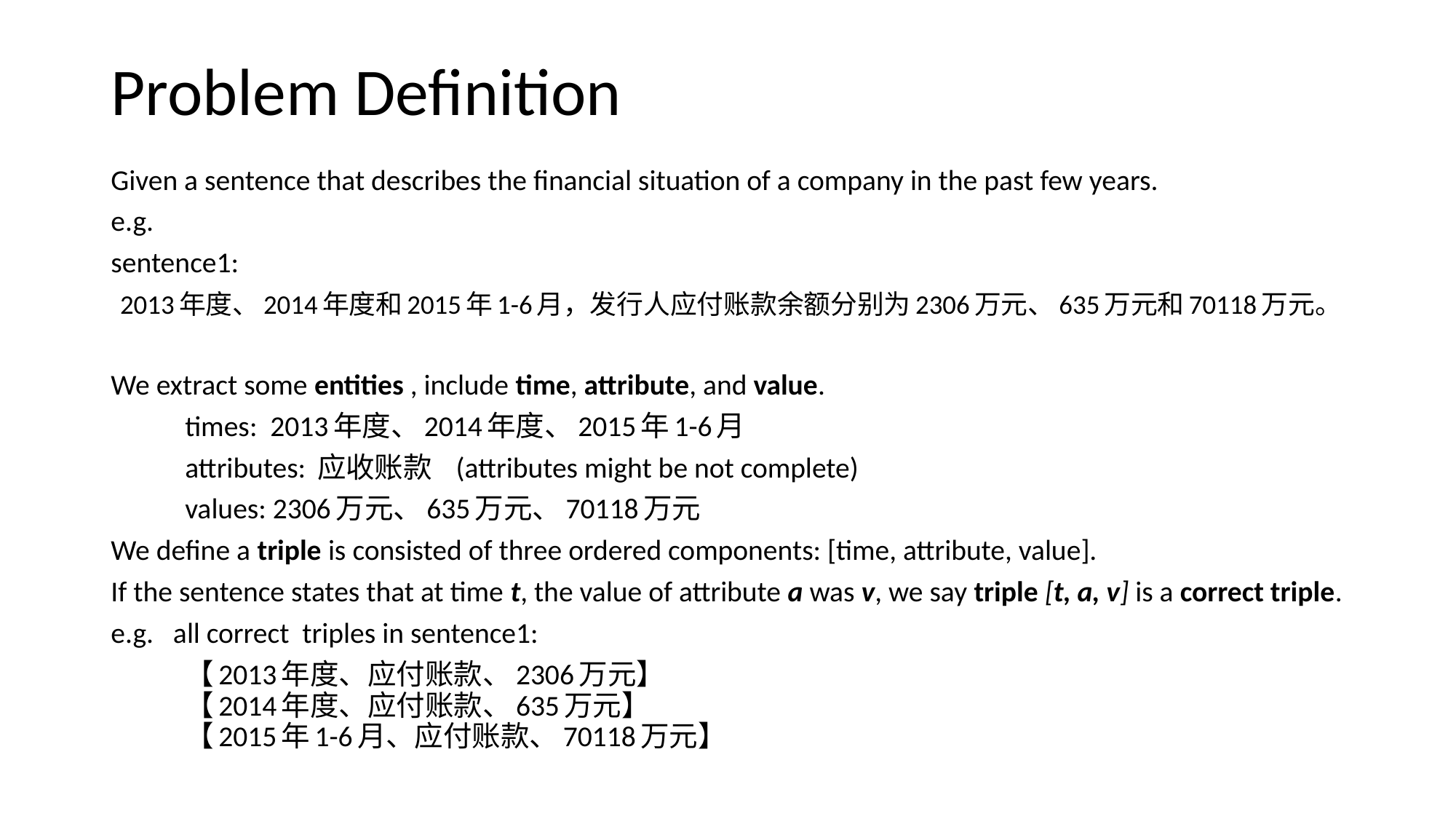

# Problem Definition
Given a sentence that describes the financial situation of a company in the past few years.
e.g.
sentence1:
 2013年度、2014年度和2015年1-6月，发行人应付账款余额分别为2306万元、635万元和70118万元。

We extract some entities , include time, attribute, and value.
	times:  2013年度、2014年度、2015年1-6月
	attributes: 应收账款   (attributes might be not complete)
	values: 2306万元、635万元、70118万元
We define a triple is consisted of three ordered components: [time, attribute, value].
If the sentence states that at time t, the value of attribute a was v, we say triple [t, a, v] is a correct triple.
e.g.   all correct  triples in sentence1:
	【2013年度、应付账款、2306万元】
	【2014年度、应付账款、635万元】
	【2015年1-6月、应付账款、70118万元】